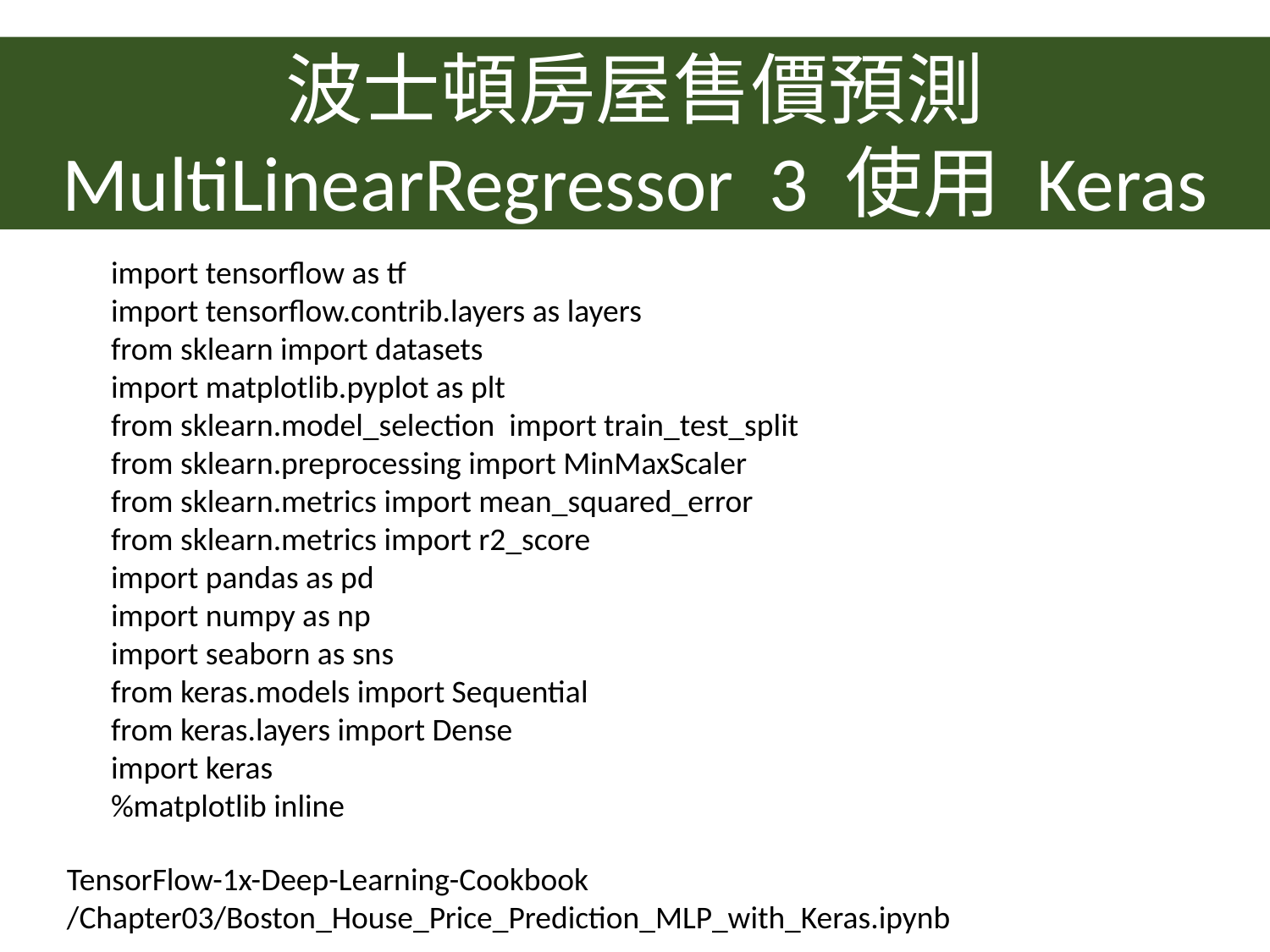

波士頓房屋售價預測
MultiLinearRegressor  3 使用 Keras
import tensorflow as tf
import tensorflow.contrib.layers as layers
from sklearn import datasets
import matplotlib.pyplot as plt
from sklearn.model_selection  import train_test_split
from sklearn.preprocessing import MinMaxScaler
from sklearn.metrics import mean_squared_error
from sklearn.metrics import r2_score
import pandas as pd
import numpy as np
import seaborn as sns
from keras.models import Sequential
from keras.layers import Dense
import keras
%matplotlib inline
TensorFlow-1x-Deep-Learning-Cookbook
/Chapter03/Boston_House_Price_Prediction_MLP_with_Keras.ipynb